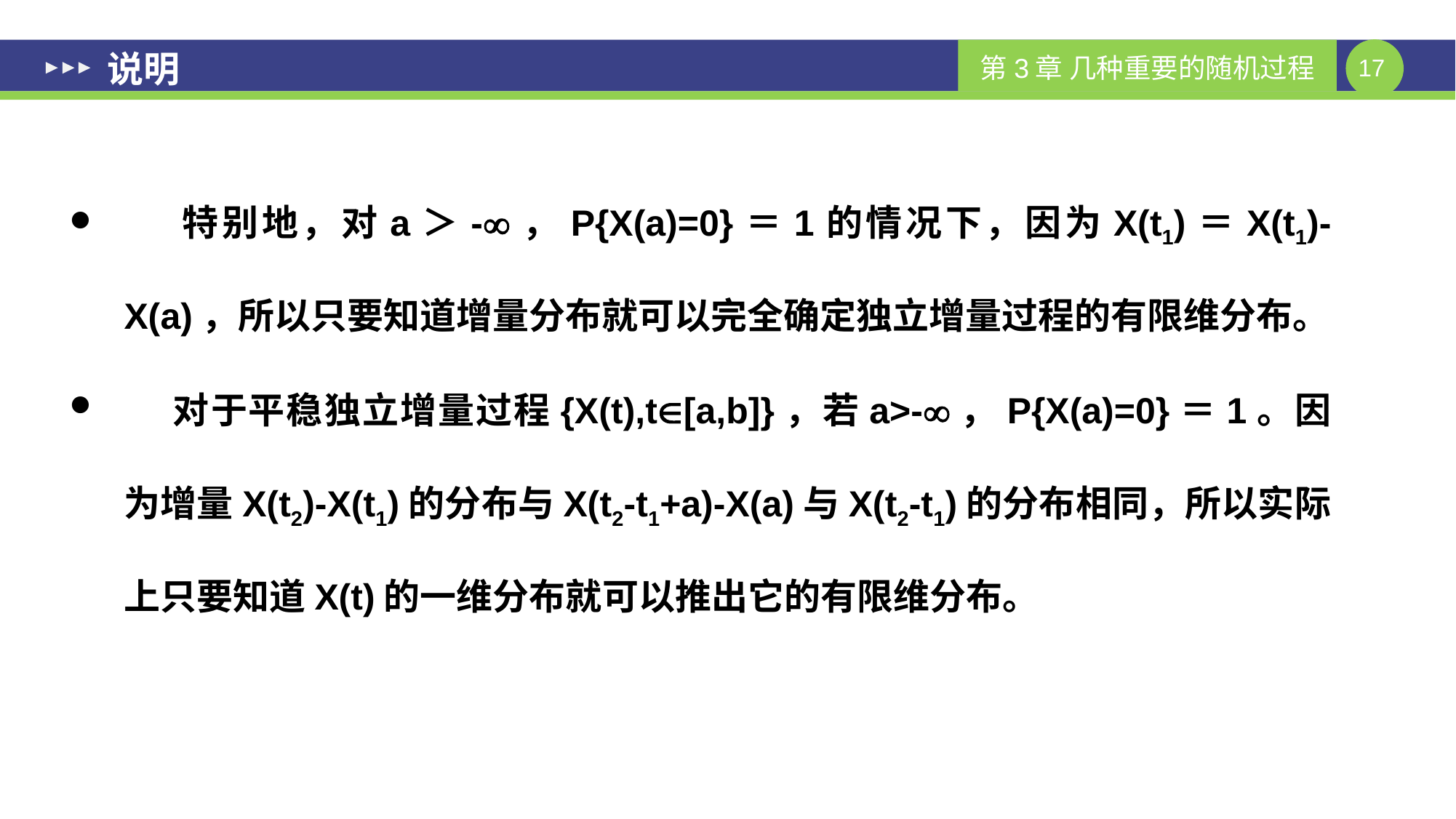

# 说明
    特别地，对a＞-∞，P{X(a)=0}＝1的情况下，因为X(t1)＝X(t1)-X(a)，所以只要知道增量分布就可以完全确定独立增量过程的有限维分布。
    对于平稳独立增量过程{X(t),t∈[a,b]}，若a>-∞，P{X(a)=0}＝1。因为增量X(t2)-X(t1)的分布与X(t2-t1+a)-X(a)与X(t2-t1)的分布相同，所以实际上只要知道X(t)的一维分布就可以推出它的有限维分布。